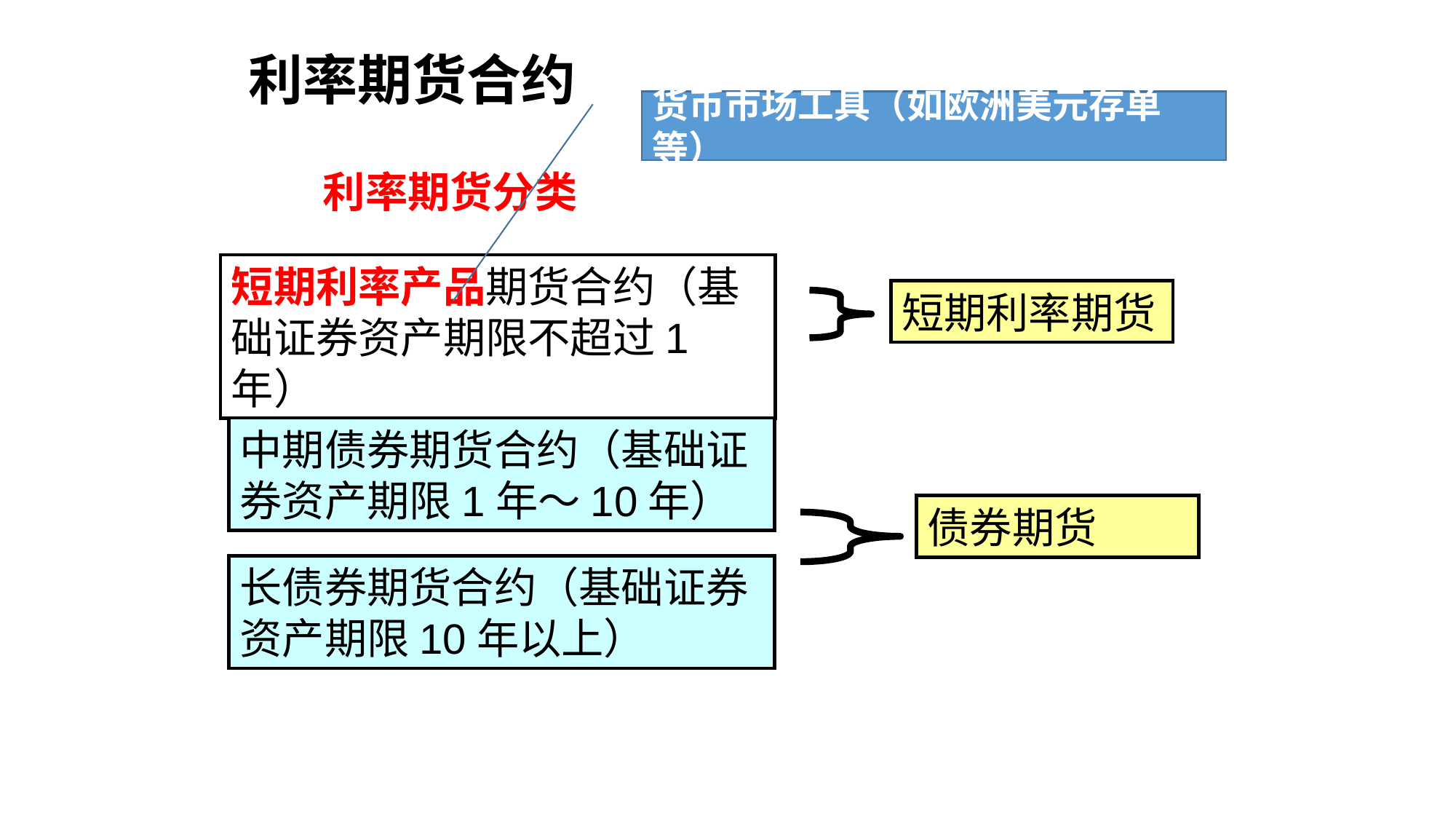

利率期货合约
货币市场工具（如欧洲美元存单等）
     利率期货分类
短期利率产品期货合约（基础证券资产期限不超过1年）
短期利率期货

中期债券期货合约（基础证券资产期限1年～10年）
债券期货

长债券期货合约（基础证券资产期限10年以上）